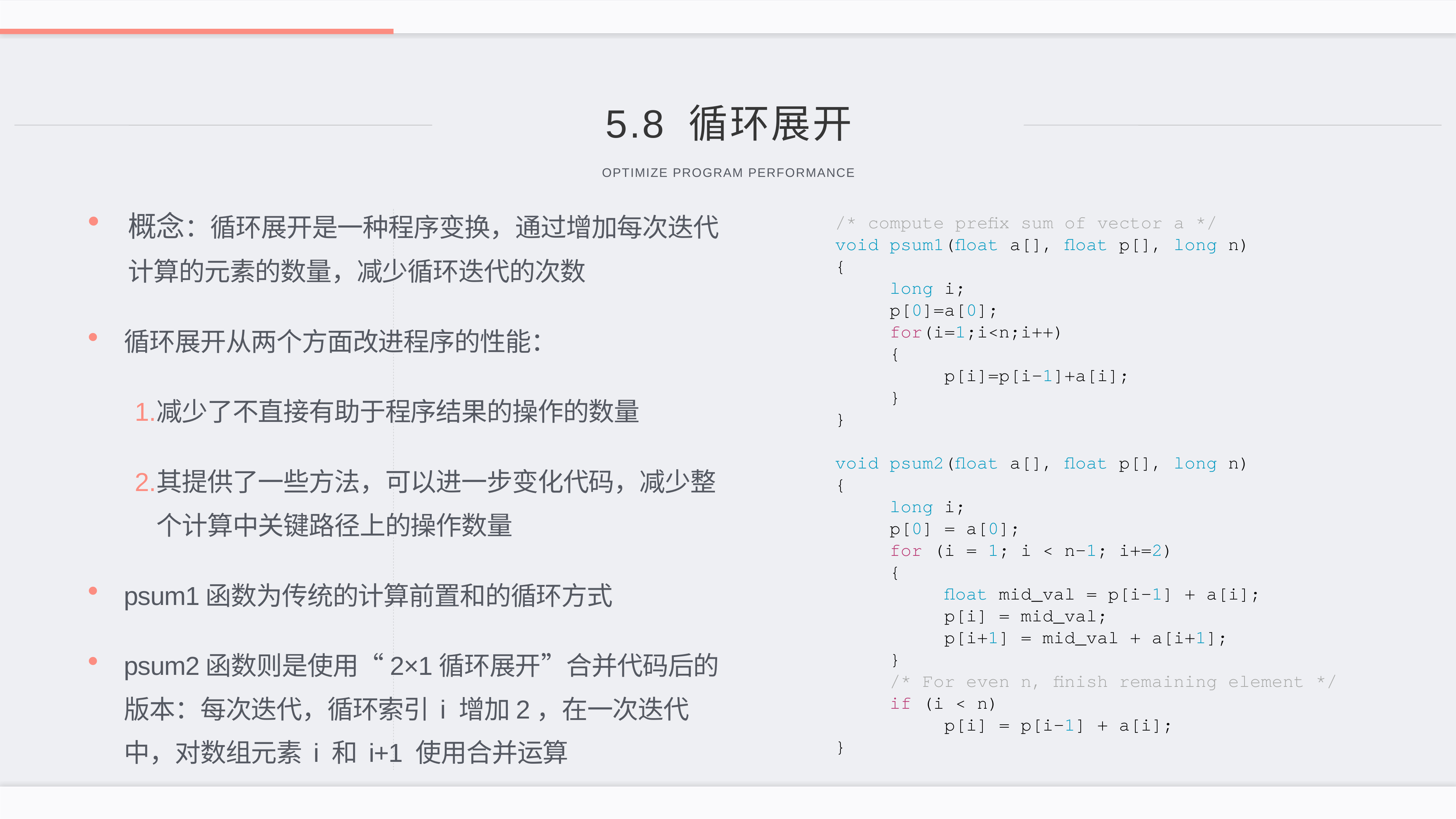

# 5.8 循环展开
Optimize program performance
概念：循环展开是一种程序变换，通过增加每次迭代计算的元素的数量，减少循环迭代的次数
循环展开从两个方面改进程序的性能：
减少了不直接有助于程序结果的操作的数量
其提供了一些方法，可以进一步变化代码，减少整个计算中关键路径上的操作数量
psum1函数为传统的计算前置和的循环方式
psum2函数则是使用“2×1循环展开”合并代码后的版本：每次迭代，循环索引 i 增加2，在一次迭代中，对数组元素 i 和 i+1 使用合并运算
/* compute prefix sum of vector a */
void psum1(float a[], float p[], long n)
{
	long i;
	p[0]=a[0];
	for(i=1;i<n;i++)
	{
		p[i]=p[i-1]+a[i];
	}
}

void psum2(float a[], float p[], long n)
{
	long i;
	p[0] = a[0];
	for (i = 1; i < n-1; i+=2)
	{
		float mid_val = p[i-1] + a[i];
		p[i] = mid_val;
		p[i+1] = mid_val + a[i+1];
	}
	/* For even n, finish remaining element */
	if (i < n)
		p[i] = p[i-1] + a[i];
}